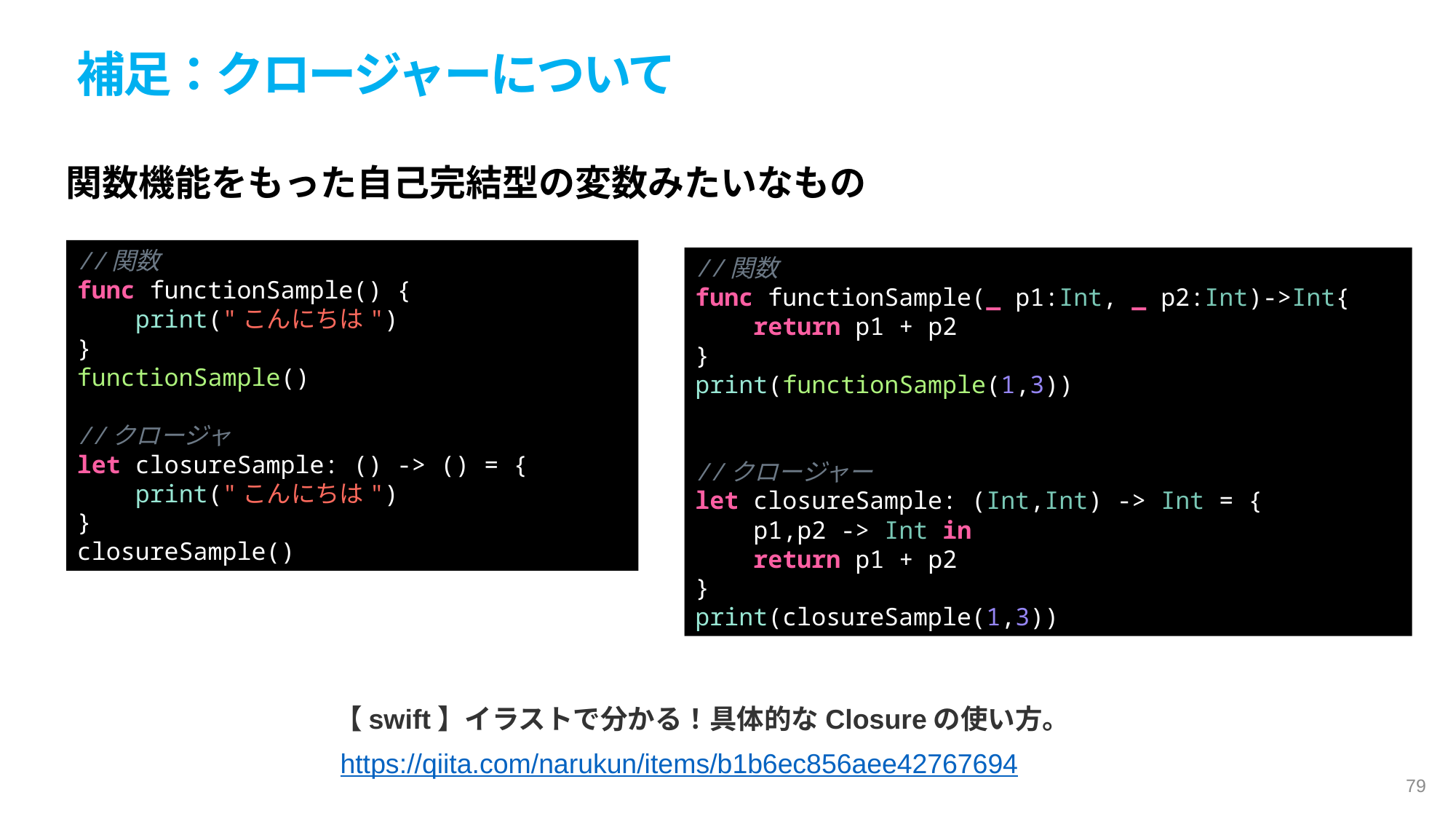

補足：クロージャーについて
関数機能をもった自己完結型の変数みたいなもの
//関数
func functionSample() {
    print("こんにちは")
}
functionSample()

//クロージャ
let closureSample: () -> () = {
    print("こんにちは")
}
closureSample()
//関数
func functionSample(_ p1:Int, _ p2:Int)->Int{
    return p1 + p2
}
print(functionSample(1,3))

//クロージャー
let closureSample: (Int,Int) -> Int = {
    p1,p2 -> Int in
    return p1 + p2
}
print(closureSample(1,3))
【swift】イラストで分かる！具体的なClosureの使い方。
https://qiita.com/narukun/items/b1b6ec856aee42767694
79